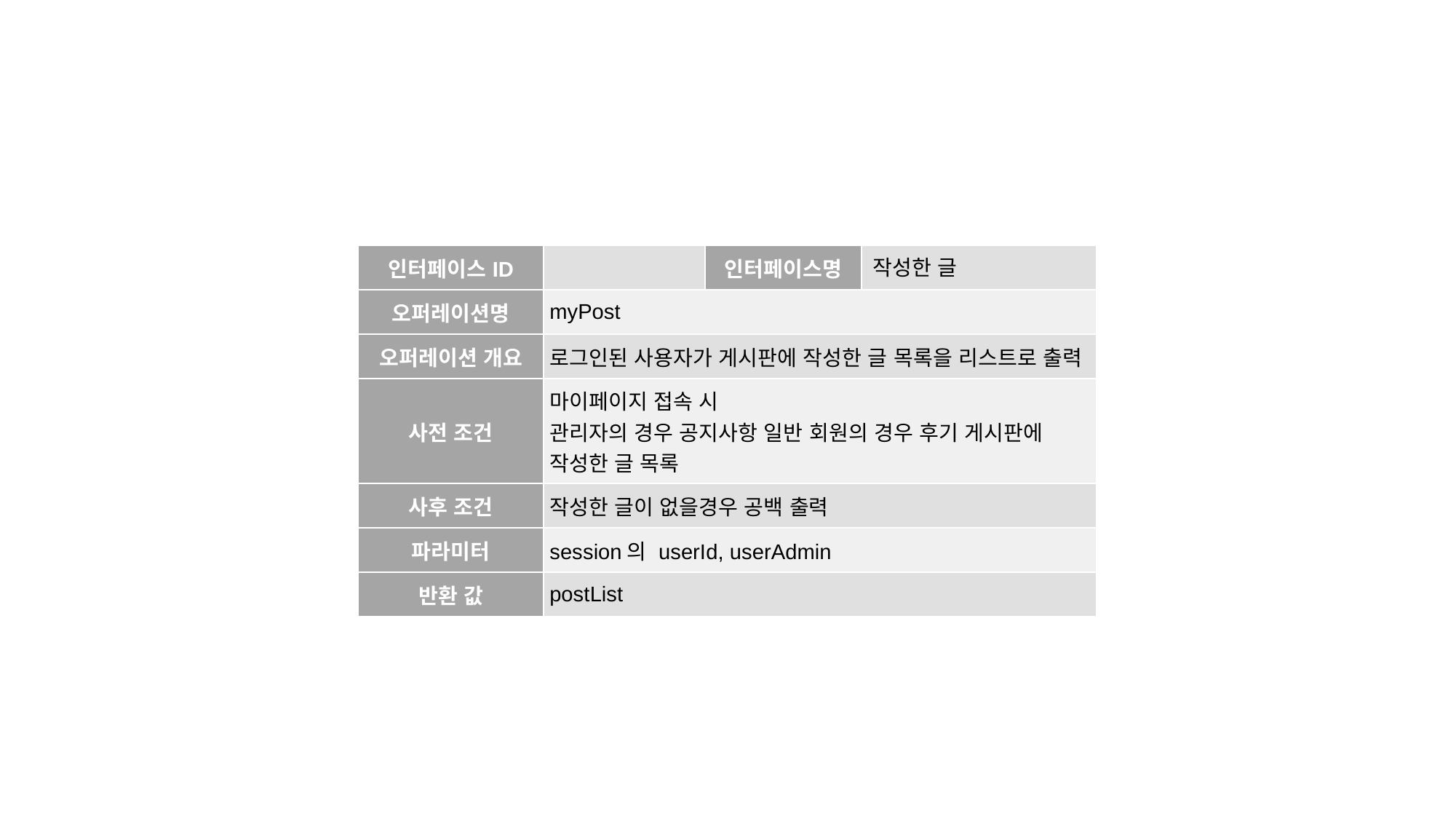

| 인터페이스ID |  | 인터페이스명 | 작성한 글 |
| --- | --- | --- | --- |
| 오퍼레이션명 | myPost |  |  |
| 오퍼레이션 개요 | 로그인된 사용자가 게시판에 작성한 글 목록을 리스트로 출력 |  |  |
| 사전 조건 | 마이페이지 접속 시 관리자의 경우 공지사항 일반 회원의 경우 후기 게시판에 작성한 글 목록 |  |  |
| 사후 조건 | 작성한 글이 없을경우 공백 출력 |  |  |
| 파라미터 | session의 userId, userAdmin |  |  |
| 반환 값 | postList |  |  |